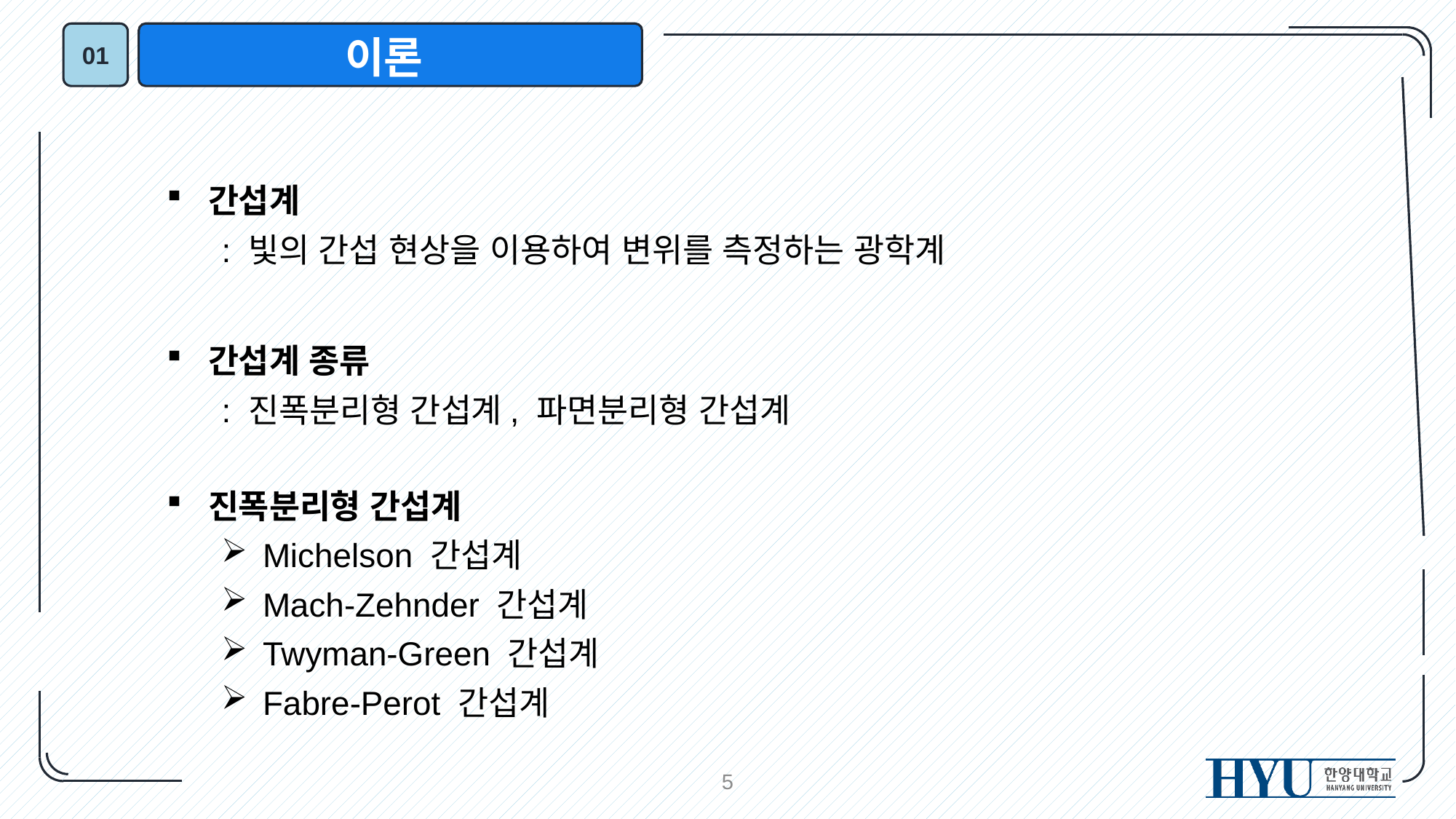

01
이론

간섭계

: 빛의 간섭 현상을 이용하여 변위를 측정하는 광학계
간섭계 종류

: 진폭분리형 간섭계, 파면분리형 간섭계
진폭분리형 간섭계

Michelson 간섭계

Mach-Zehnder 간섭계

Twyman-Green 간섭계

Fabre-Perot 간섭계

5